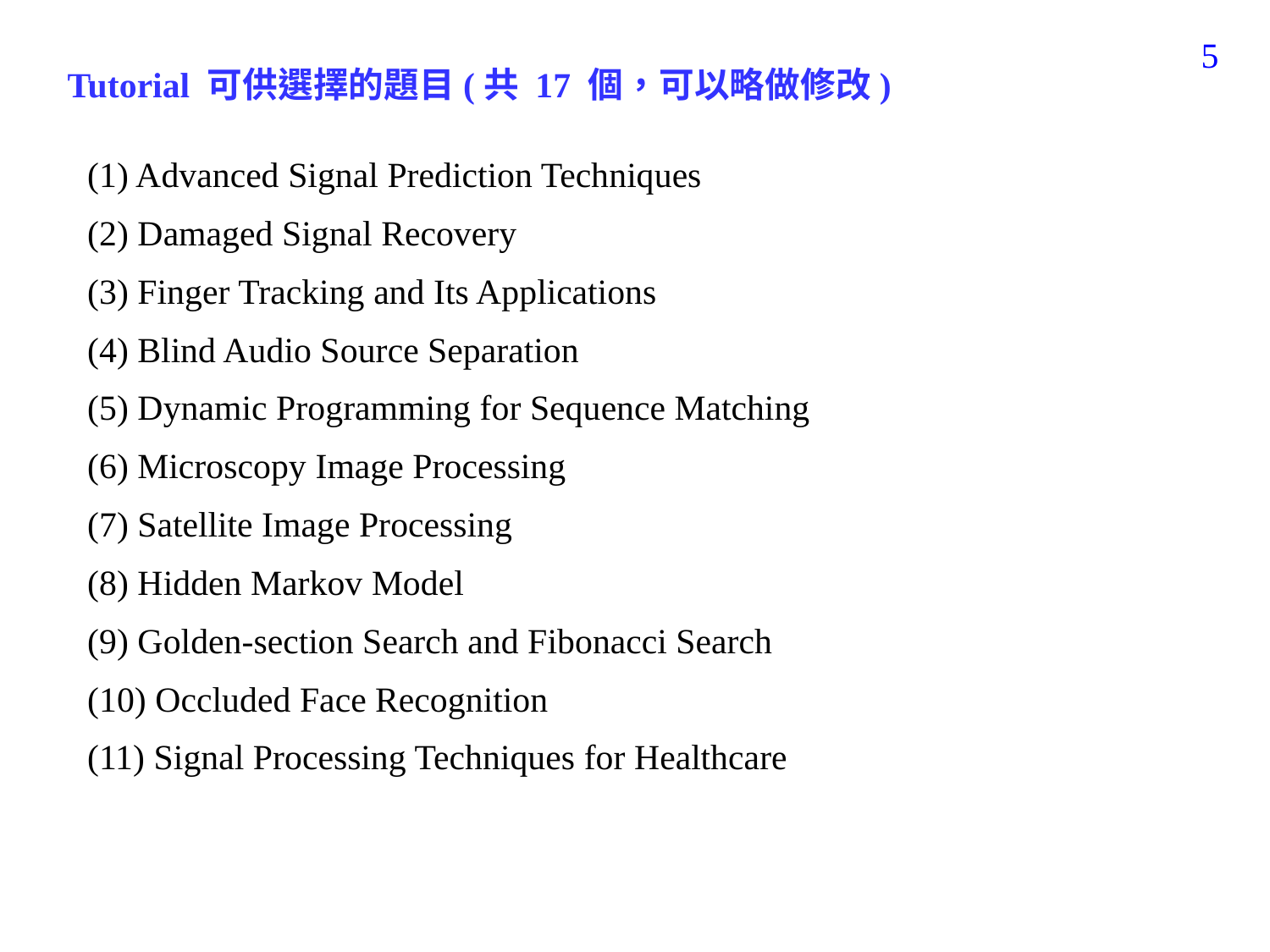

5
Tutorial 可供選擇的題目(共 17 個，可以略做修改)
(1) Advanced Signal Prediction Techniques
(2) Damaged Signal Recovery
(3) Finger Tracking and Its Applications
(4) Blind Audio Source Separation
(5) Dynamic Programming for Sequence Matching
(6) Microscopy Image Processing
(7) Satellite Image Processing
(8) Hidden Markov Model
(9) Golden-section Search and Fibonacci Search
(10) Occluded Face Recognition
(11) Signal Processing Techniques for Healthcare